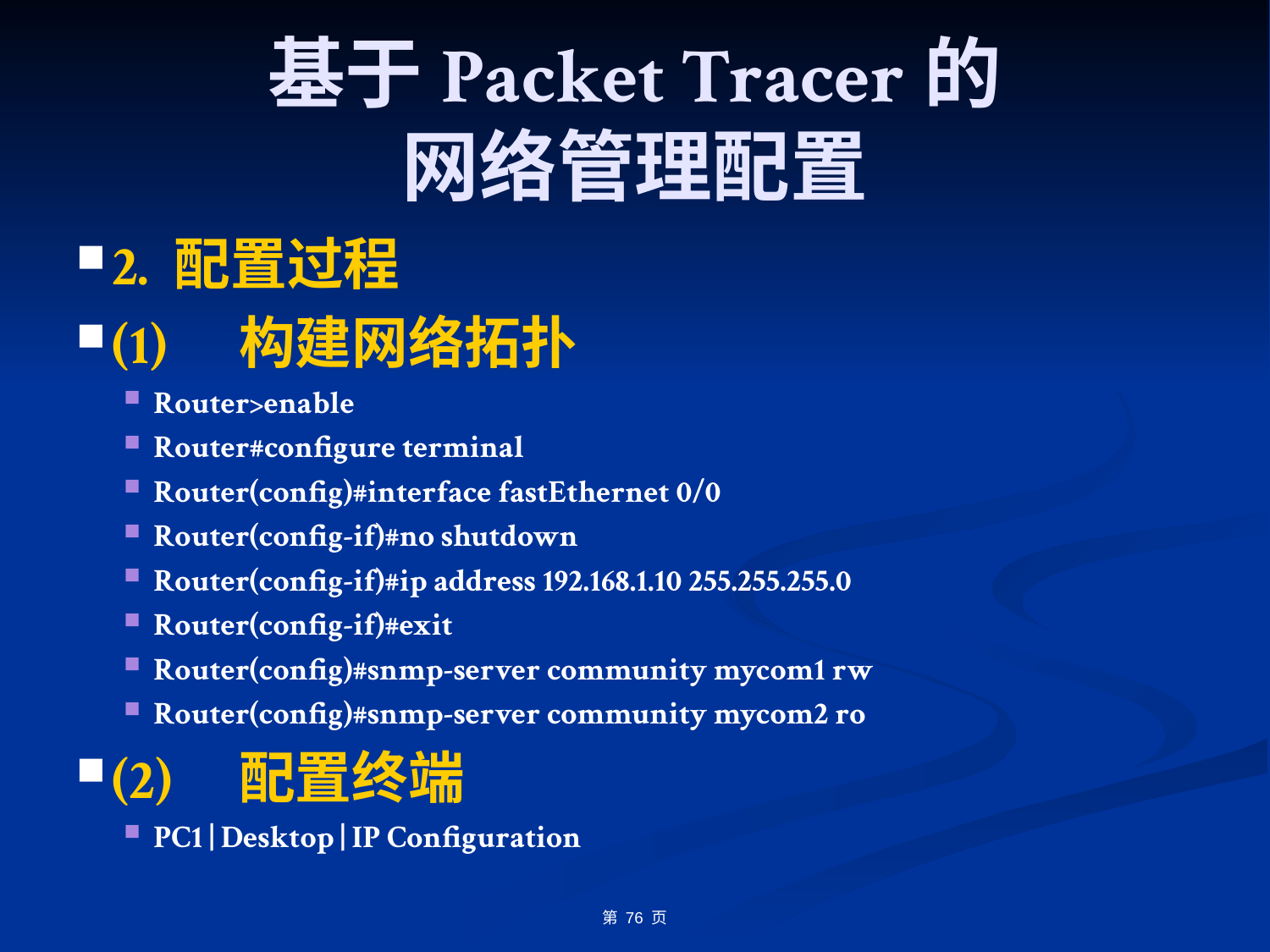

# 基于Packet Tracer的 网络管理配置
2. 配置过程
(1)	构建网络拓扑
Router>enable
Router#configure terminal
Router(config)#interface fastEthernet 0/0
Router(config-if)#no shutdown
Router(config-if)#ip address 192.168.1.10 255.255.255.0
Router(config-if)#exit
Router(config)#snmp-server community mycom1 rw
Router(config)#snmp-server community mycom2 ro
(2)	配置终端
PC1 | Desktop | IP Configuration
第 76 页